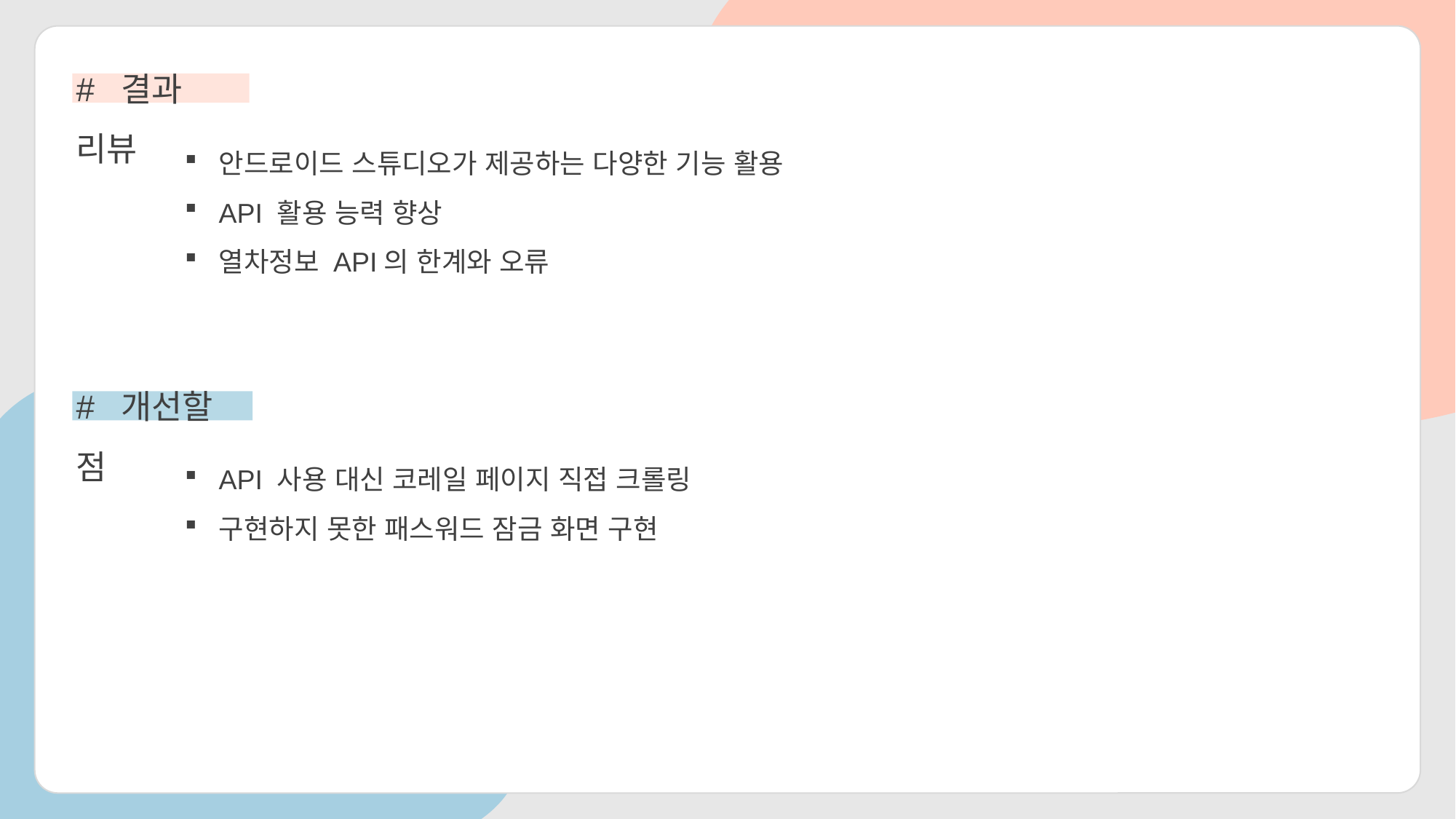

#  결과 리뷰

안드로이드 스튜디오가 제공하는 다양한 기능 활용
API 활용 능력 향상
열차정보 API의 한계와 오류
#  개선할 점

API 사용 대신 코레일 페이지 직접 크롤링
구현하지 못한 패스워드 잠금 화면 구현